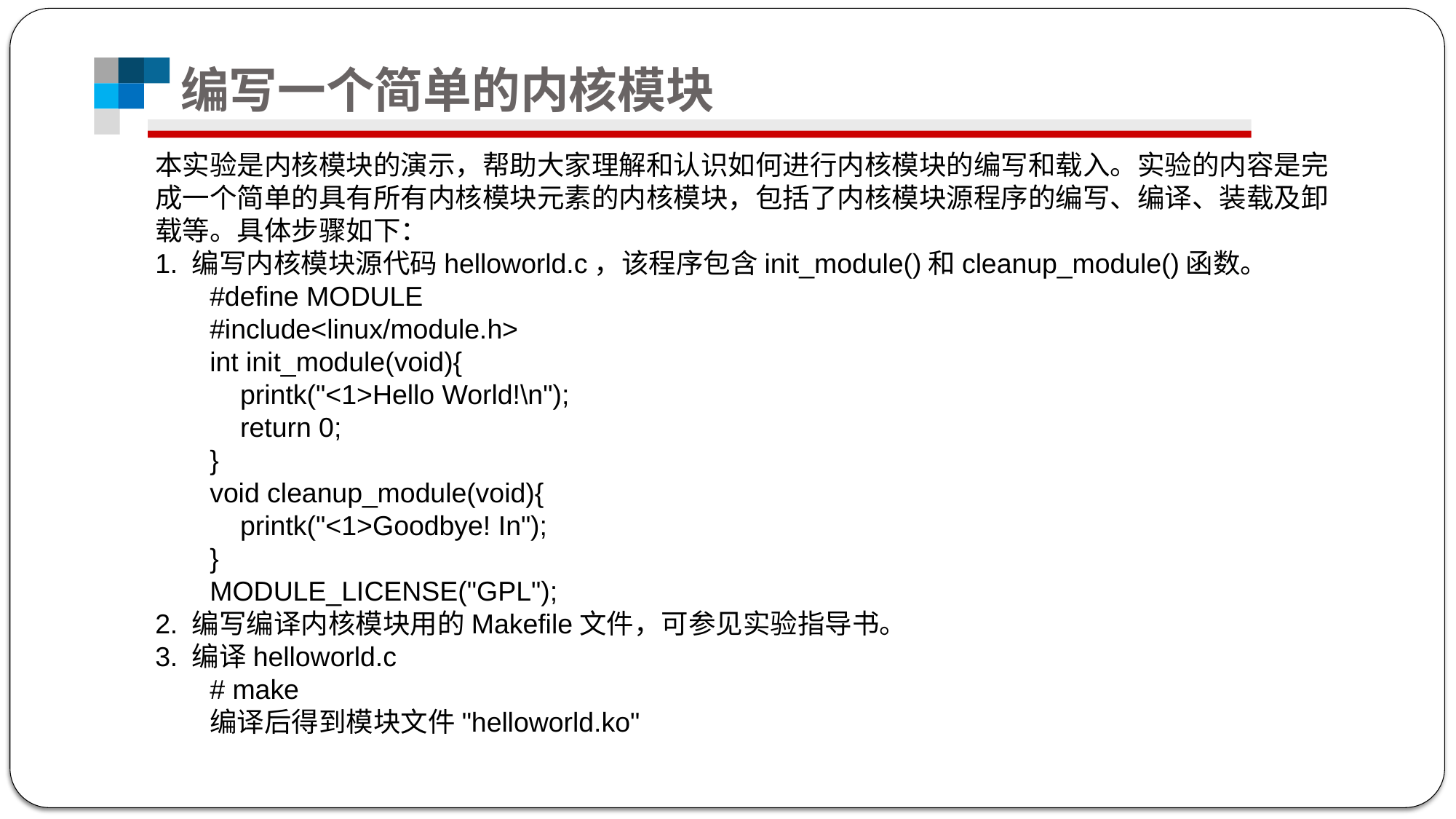

# 编写一个简单的内核模块
本实验是内核模块的演示，帮助大家理解和认识如何进行内核模块的编写和载入。实验的内容是完成一个简单的具有所有内核模块元素的内核模块，包括了内核模块源程序的编写、编译、装载及卸载等。具体步骤如下：
1. 编写内核模块源代码helloworld.c，该程序包含init_module()和cleanup_module()函数。
#define MODULE
#include<linux/module.h>
int init_module(void){
    printk("<1>Hello World!\n");
    return 0;
}
void cleanup_module(void){
    printk("<1>Goodbye! In");
}
MODULE_LICENSE("GPL");
2. 编写编译内核模块用的Makefile文件，可参见实验指导书。
3. 编译helloworld.c
# make
编译后得到模块文件"helloworld.ko"